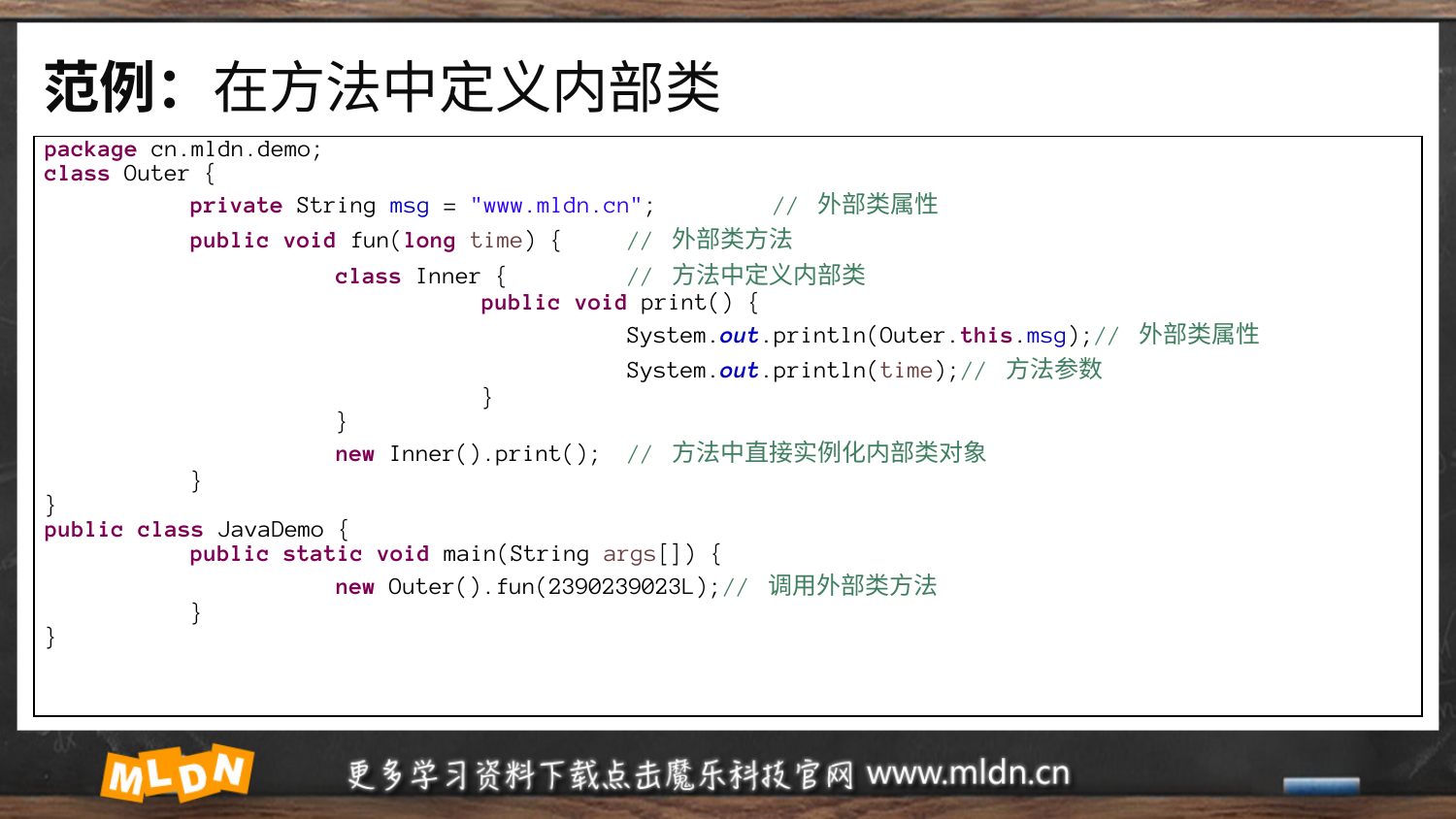

# 范例：在方法中定义内部类
| package cn.mldn.demo; class Outer { private String msg = "www.mldn.cn"; // 外部类属性 public void fun(long time) { // 外部类方法 class Inner { // 方法中定义内部类 public void print() { System.out.println(Outer.this.msg);// 外部类属性 System.out.println(time);// 方法参数 } } new Inner().print(); // 方法中直接实例化内部类对象 } } public class JavaDemo { public static void main(String args[]) { new Outer().fun(2390239023L);// 调用外部类方法 } } |
| --- |